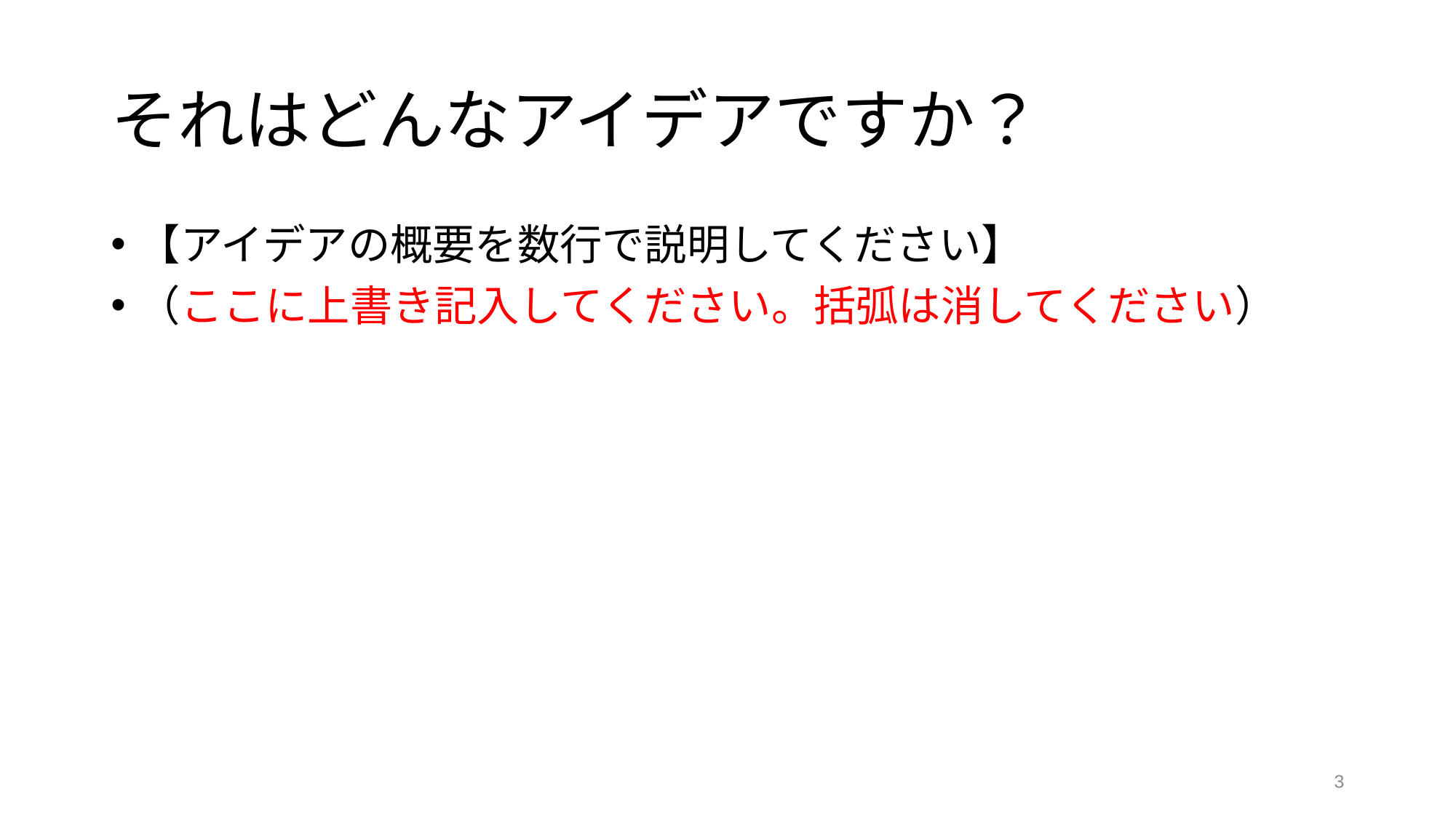

# それはどんなアイデアですか？
【アイデアの概要を数行で説明してください】
（ここに上書き記入してください。括弧は消してください）
3